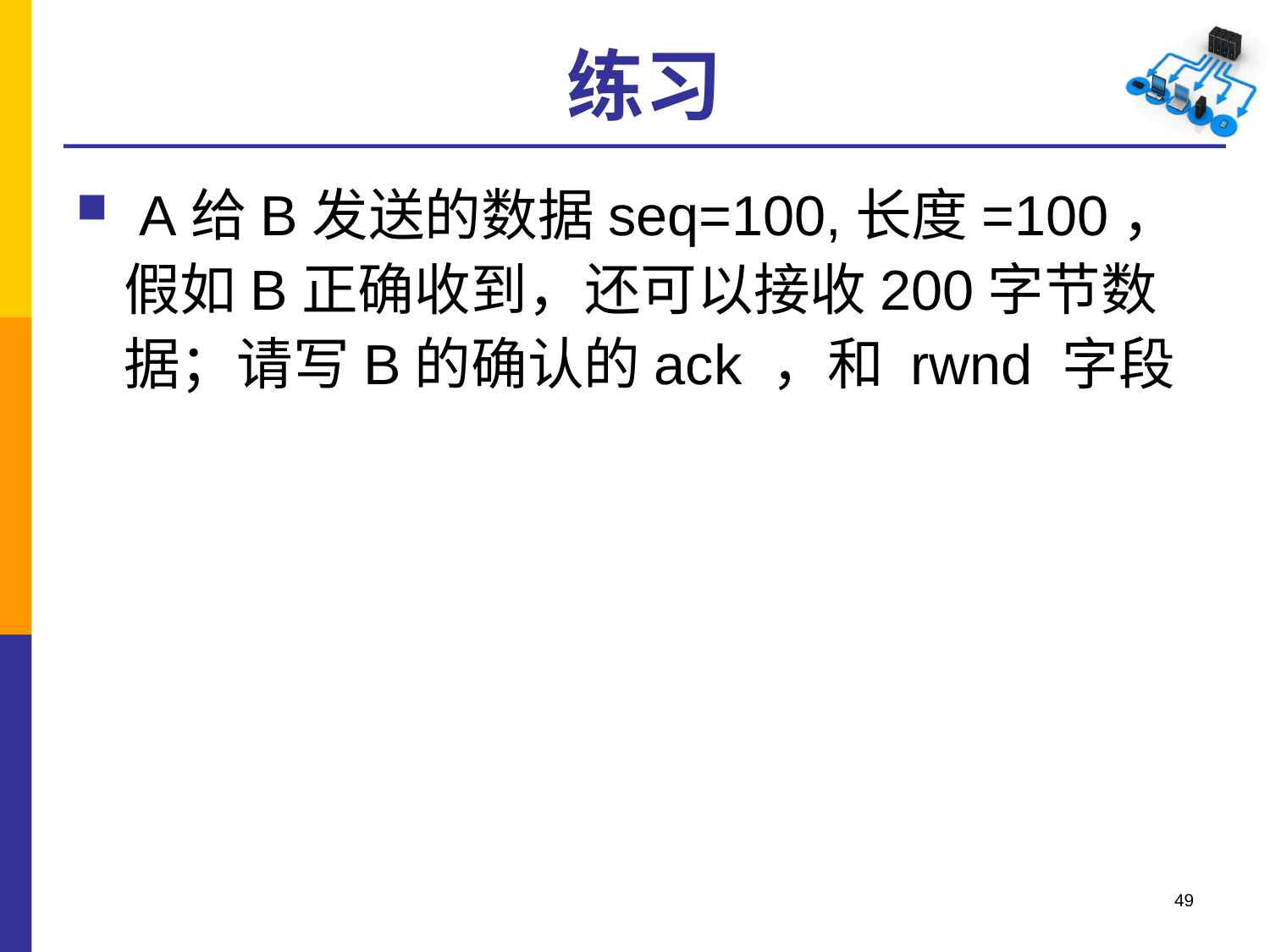

# 练习
 A给B发送的数据seq=100,长度=100，假如B正确收到，还可以接收200字节数据；请写B的确认的ack ，和 rwnd 字段

49